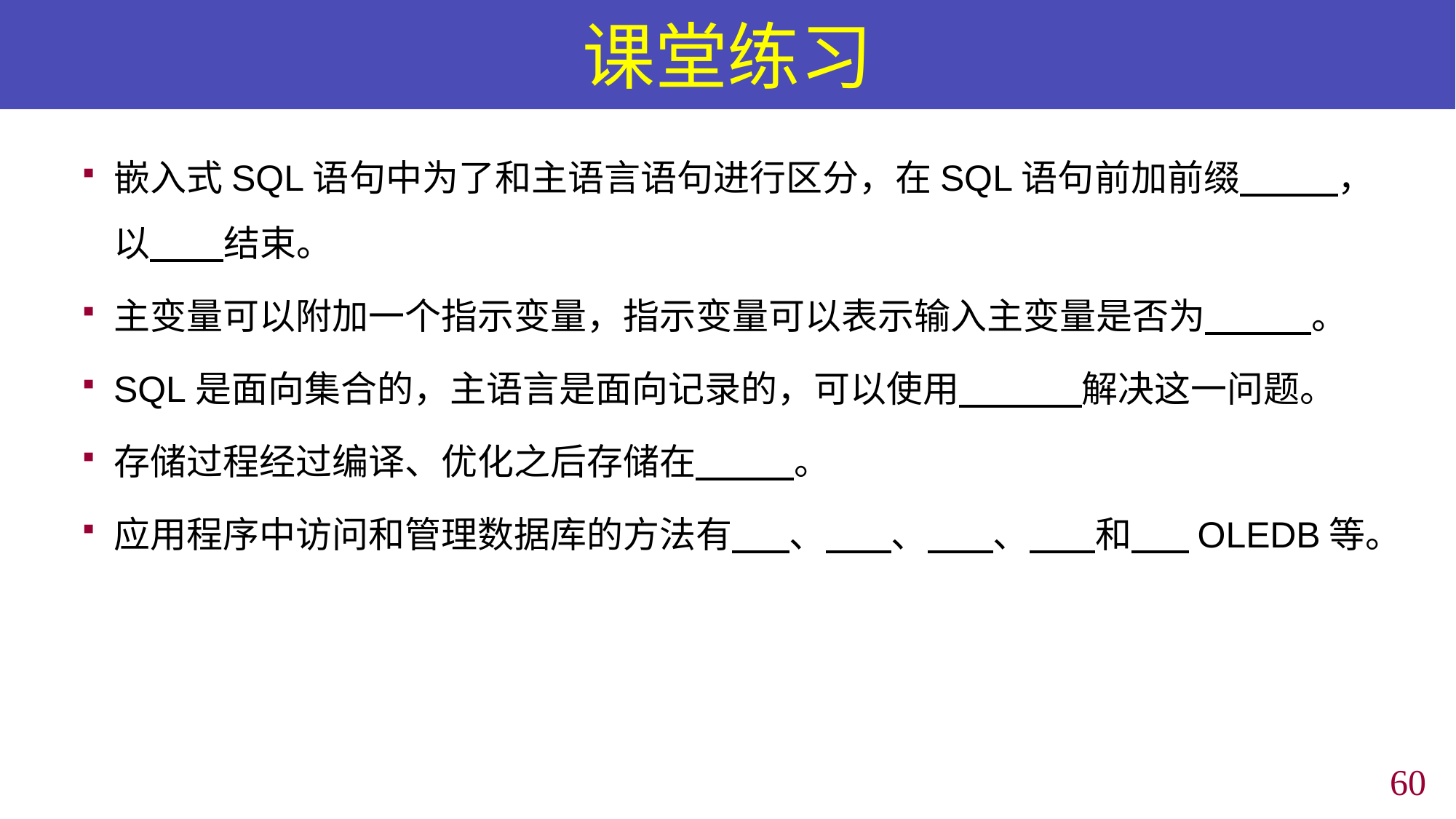

# 课堂练习
嵌入式SQL语句中为了和主语言语句进行区分，在SQL语句前加前缀            ，以         结束。
主变量可以附加一个指示变量，指示变量可以表示输入主变量是否为             。
SQL是面向集合的，主语言是面向记录的，可以使用               解决这一问题。
存储过程经过编译、优化之后存储在            。
应用程序中访问和管理数据库的方法有       、        、        、        和       OLEDB等。
60